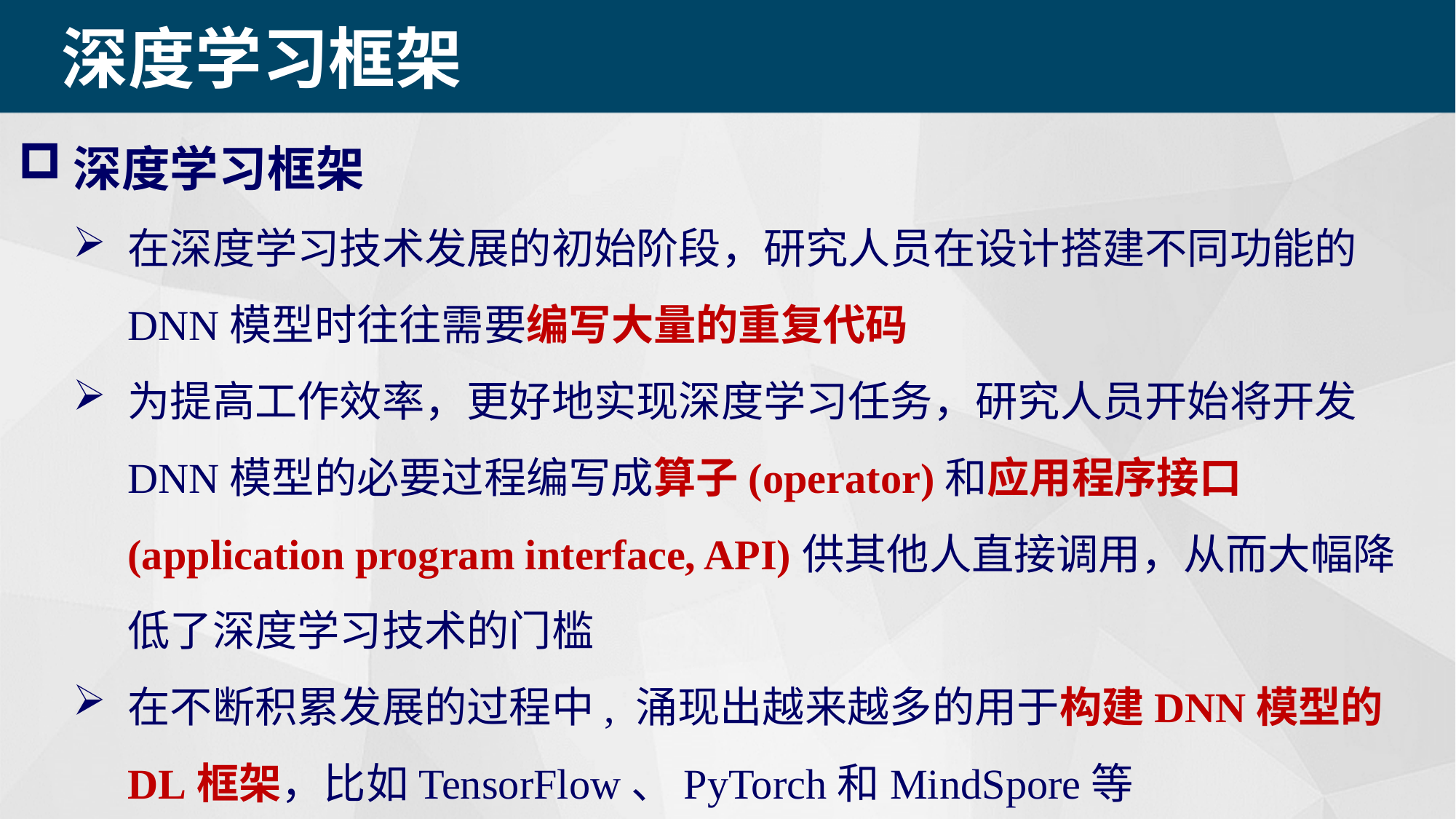

深度学习框架
深度学习框架
在深度学习技术发展的初始阶段，研究人员在设计搭建不同功能的DNN模型时往往需要编写大量的重复代码
为提高工作效率，更好地实现深度学习任务，研究人员开始将开发DNN模型的必要过程编写成算子(operator)和应用程序接口(application program interface, API)供其他人直接调用，从而大幅降低了深度学习技术的门槛
在不断积累发展的过程中, 涌现出越来越多的用于构建DNN模型的DL框架，比如TensorFlow、PyTorch和MindSpore等